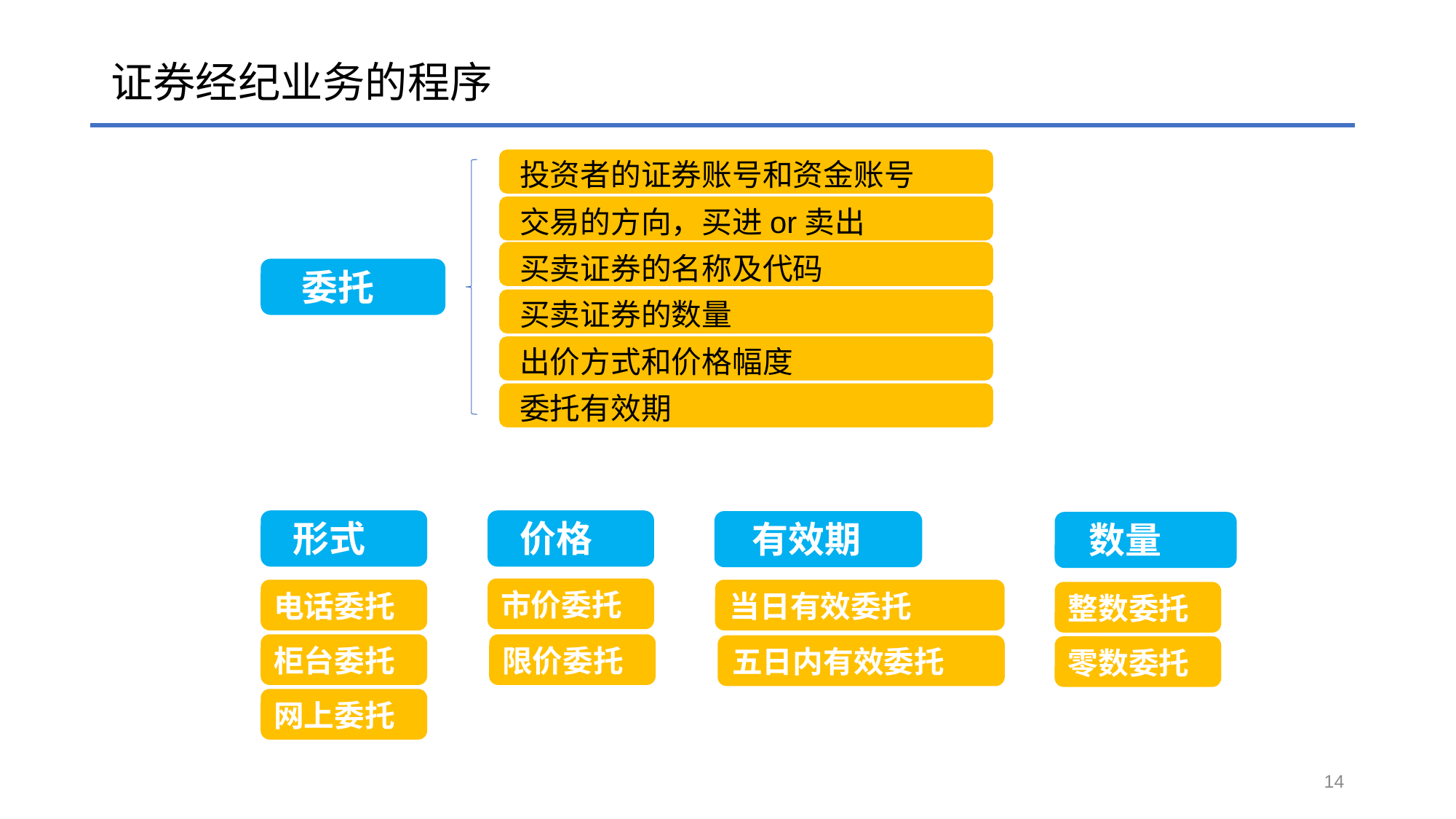

# 证券经纪业务的程序

投资者的证券账号和资金账号

交易的方向，买进or卖出

买卖证券的名称及代码

买卖证券的数量

出价方式和价格幅度

委托有效期

委托
形式

价格

有效期

数量

市价委托

电话委托

当日有效委托

整数委托

柜台委托

限价委托

五日内有效委托

零数委托

网上委托
14